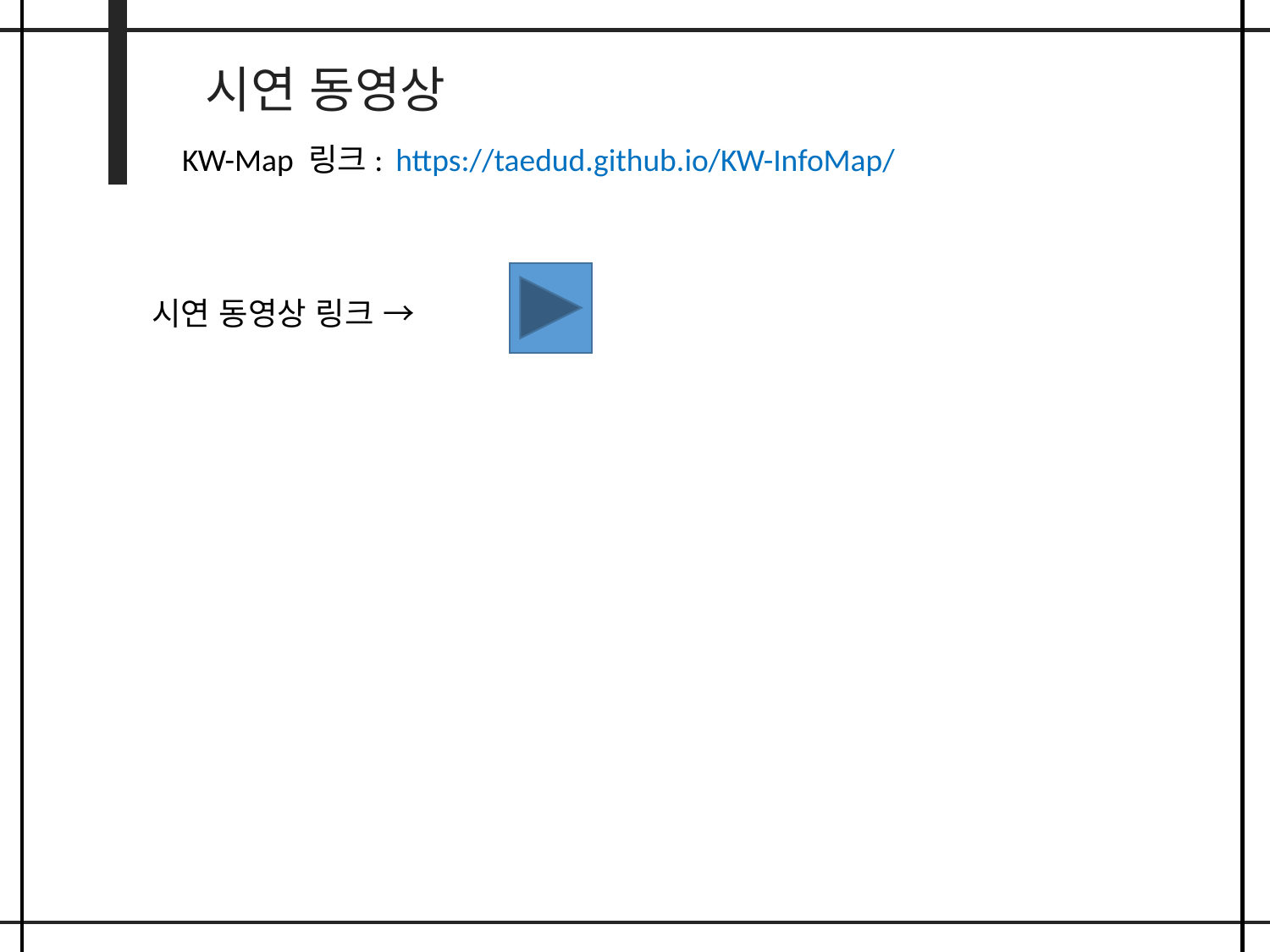

시연 동영상
KW-Map 링크:
https://taedud.github.io/KW-InfoMap/

시연 동영상 링크 →